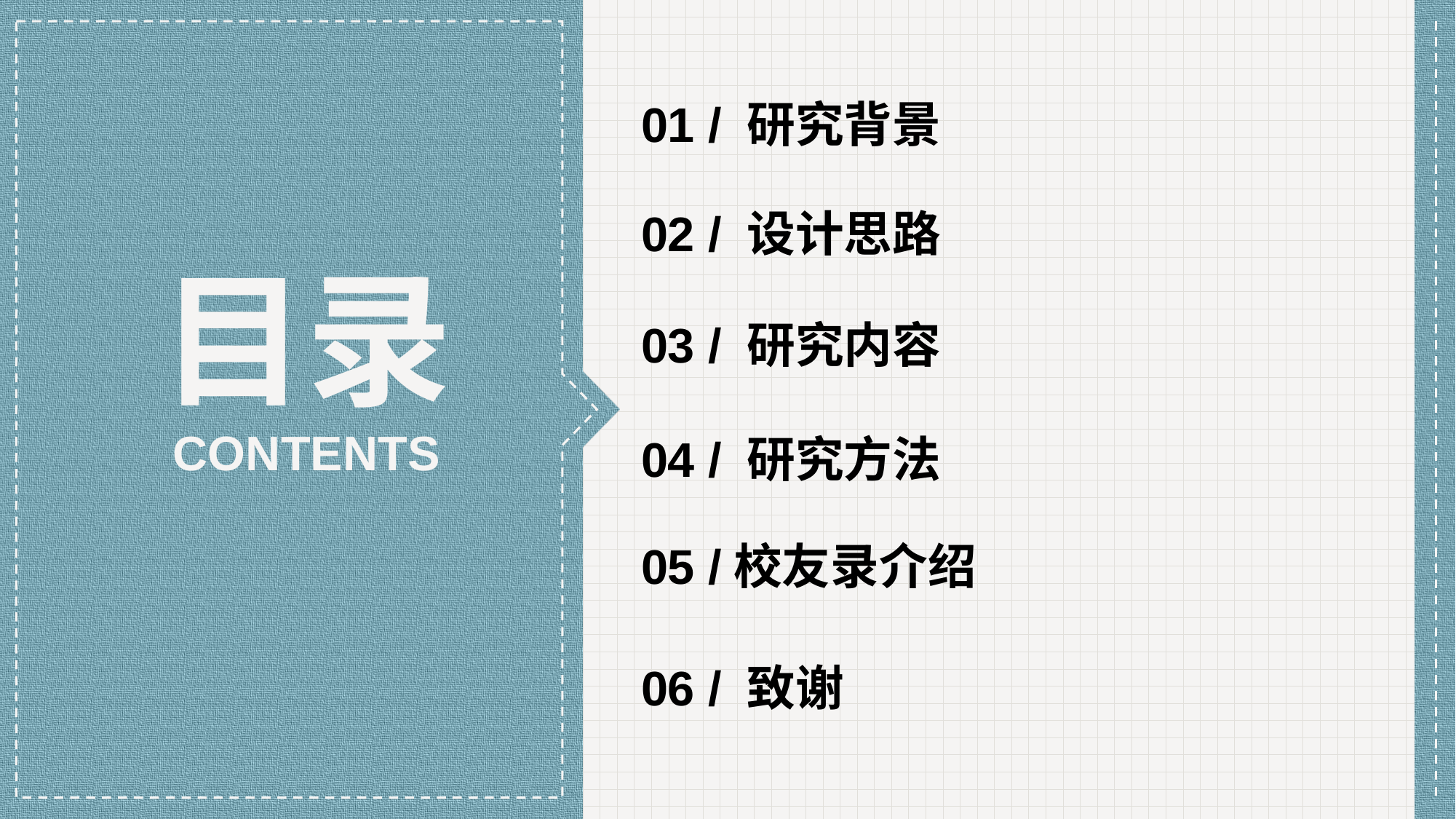

01 / 研究背景
02 / 设计思路
目录
03 / 研究内容
04 / 研究方法
CONTENTS
05 /校友录介绍
06 / 致谢